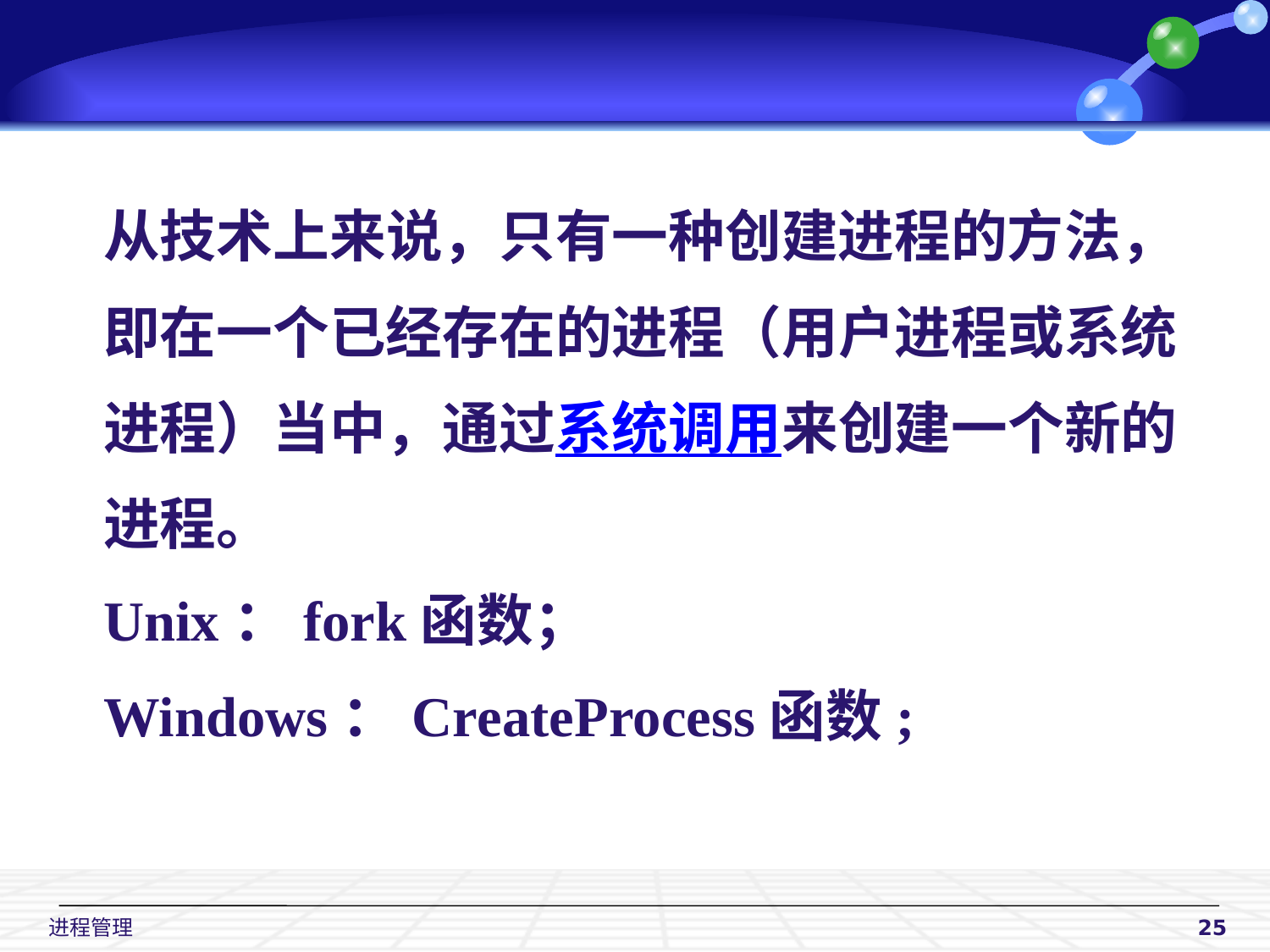

从技术上来说，只有一种创建进程的方法，
即在一个已经存在的进程（用户进程或系统
进程）当中，通过系统调用来创建一个新的
进程。
Unix：fork函数；
Windows：CreateProcess函数;
   进程管理
25